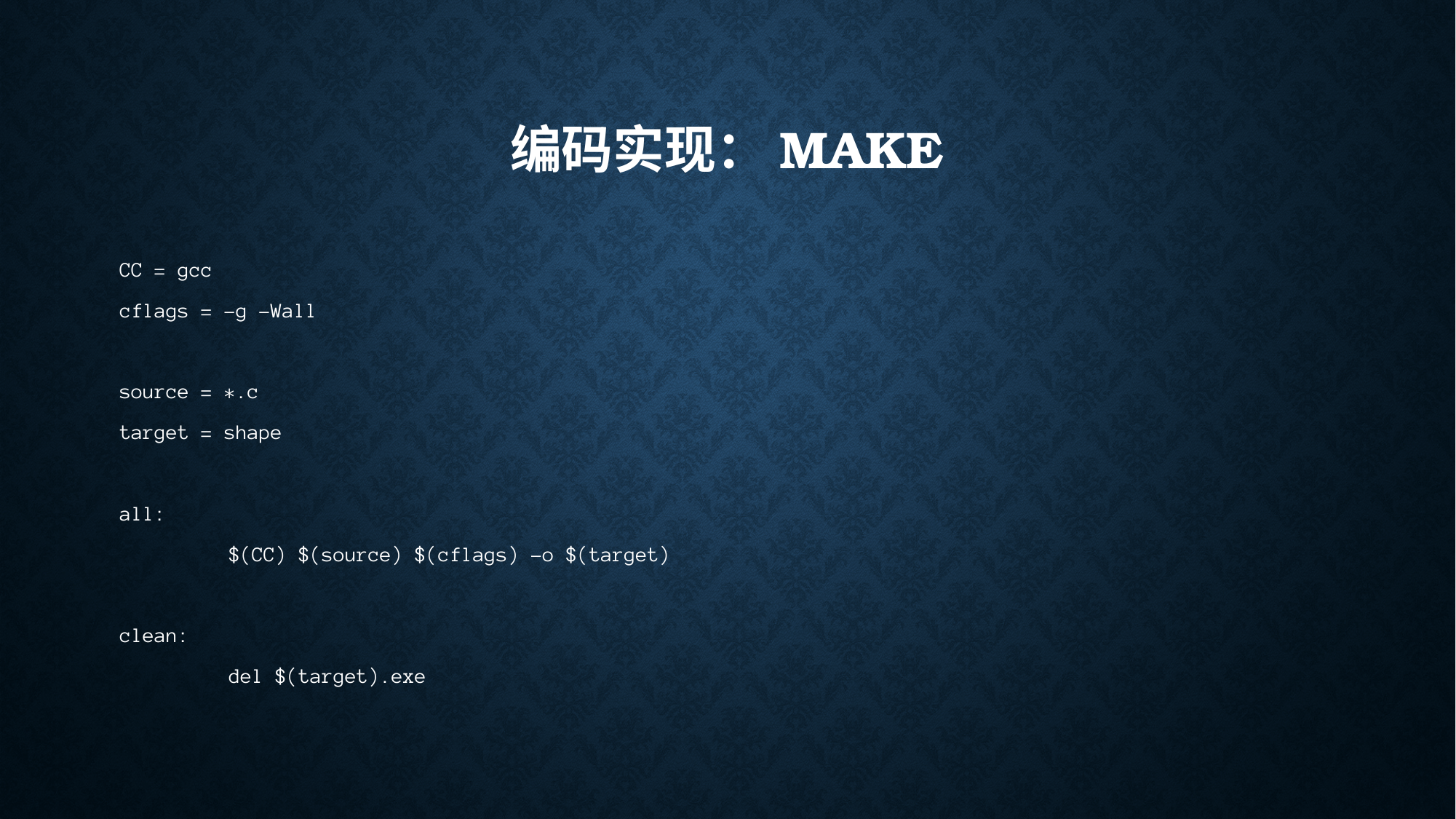

# 编码实现：make
CC = gcc
cflags = -g -Wall

source = *.c
target = shape

all:
	$(CC) $(source) $(cflags) -o $(target)

clean:
	del $(target).exe